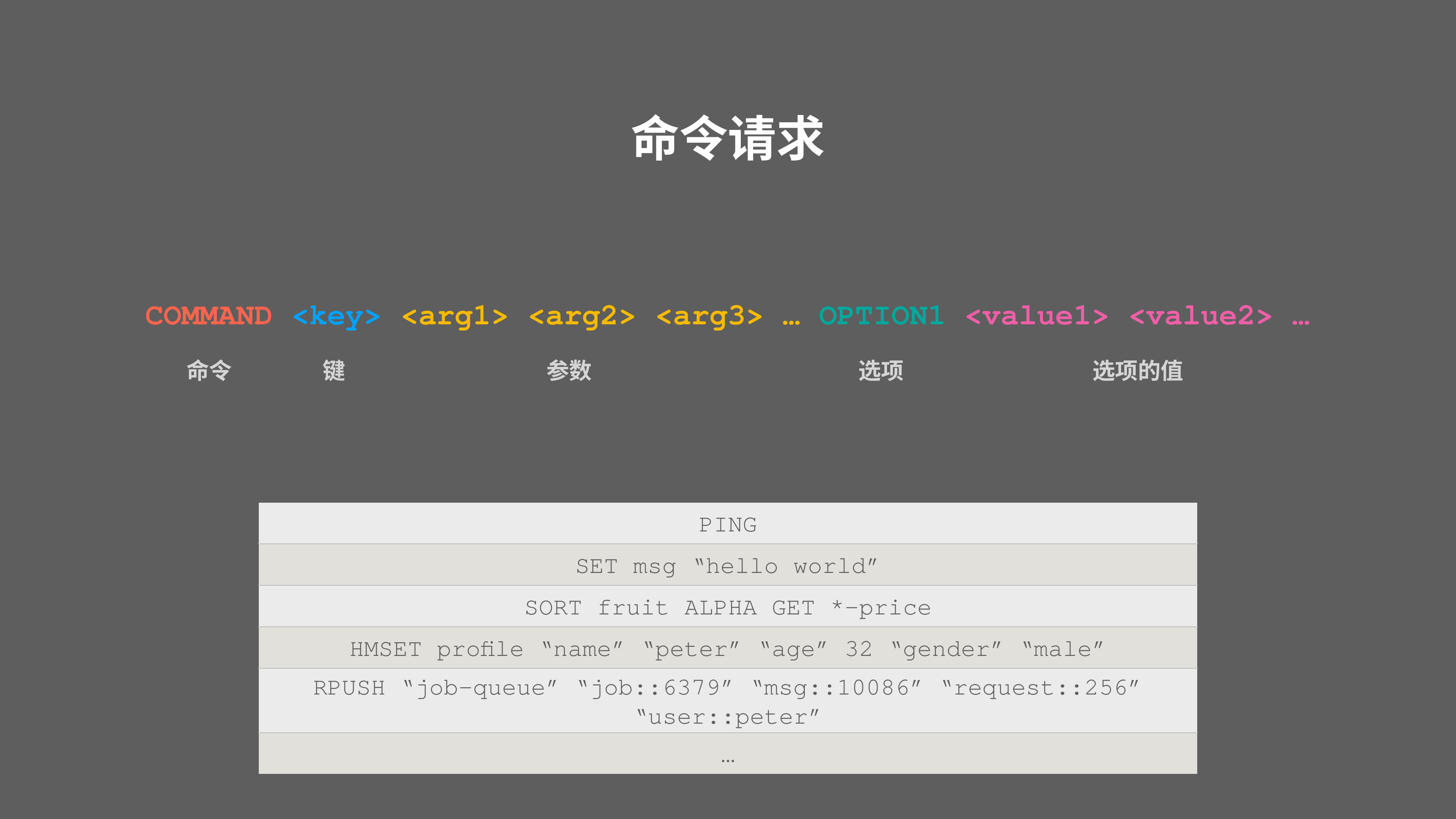

命令请求
COMMAND <key> <arg1> <arg2> <arg3> … OPTION1 <value1> <value2> …
命令
键
参数
选项
选项的值
| PING |
| --- |
| SET msg “hello world” |
| SORT fruit ALPHA GET \*-price |
| HMSET profile “name” “peter” “age” 32 “gender” “male” |
| RPUSH “job-queue” “job::6379” “msg::10086” “request::256” “user::peter” |
| … |